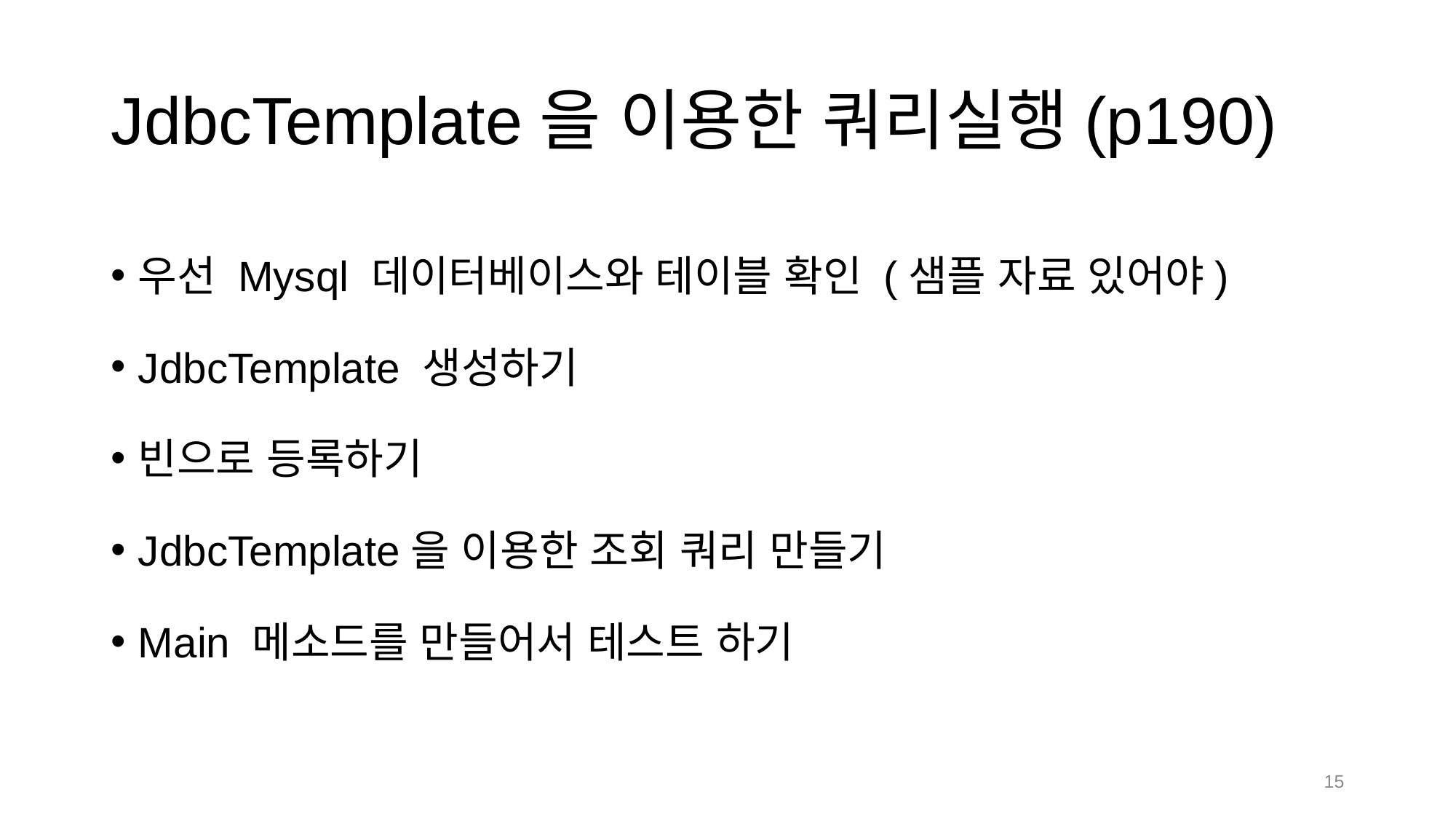

# JdbcTemplate을 이용한 쿼리실행(p190)
우선 Mysql 데이터베이스와 테이블 확인 (샘플 자료 있어야)
JdbcTemplate 생성하기
빈으로 등록하기
JdbcTemplate을 이용한 조회 쿼리 만들기
Main 메소드를 만들어서 테스트 하기
15